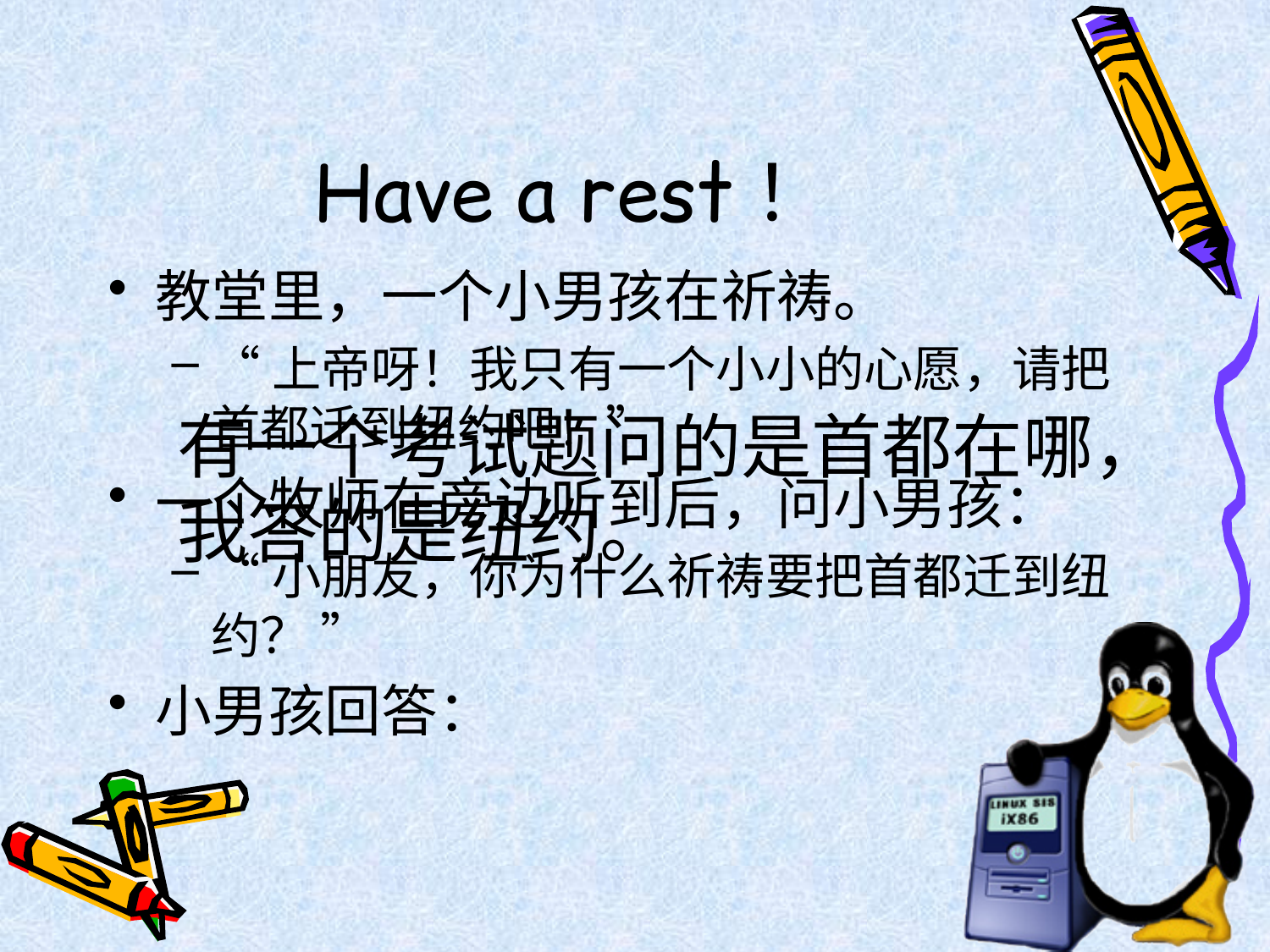

# Have a rest！
教堂里，一个小男孩在祈祷。
“上帝呀！我只有一个小小的心愿，请把首都迁到纽约吧！”
一个牧师在旁边听到后，问小男孩：
“小朋友，你为什么祈祷要把首都迁到纽约？ ”
小男孩回答：
有一个考试题问的是首都在哪，我答的是纽约。